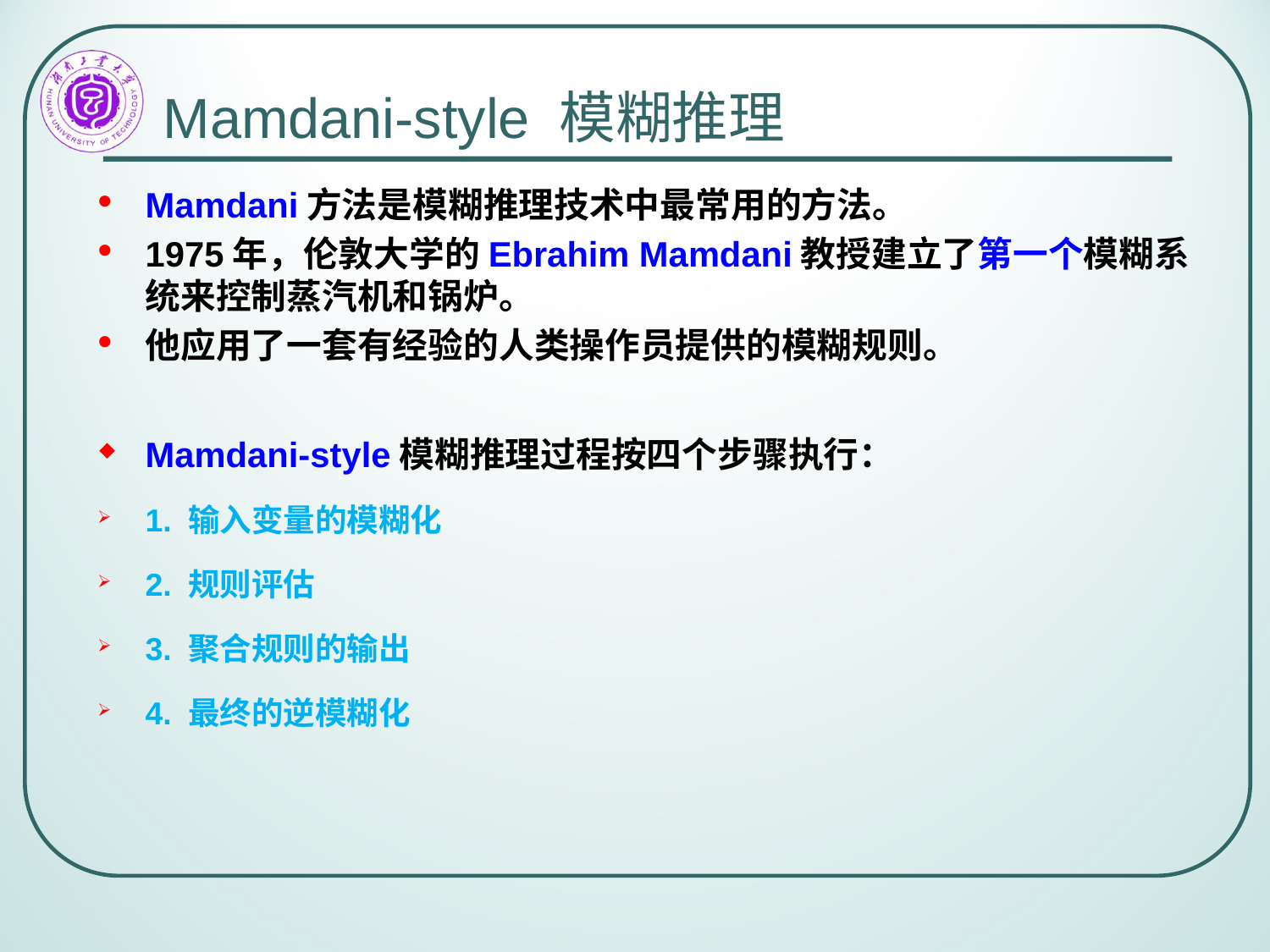

# Mamdani-style 模糊推理
Mamdani方法是模糊推理技术中最常用的方法。
1975年，伦敦大学的Ebrahim Mamdani教授建立了第一个模糊系统来控制蒸汽机和锅炉。
他应用了一套有经验的人类操作员提供的模糊规则。

Mamdani-style模糊推理过程按四个步骤执行：

1. 输入变量的模糊化

2. 规则评估

3. 聚合规则的输出

4. 最终的逆模糊化